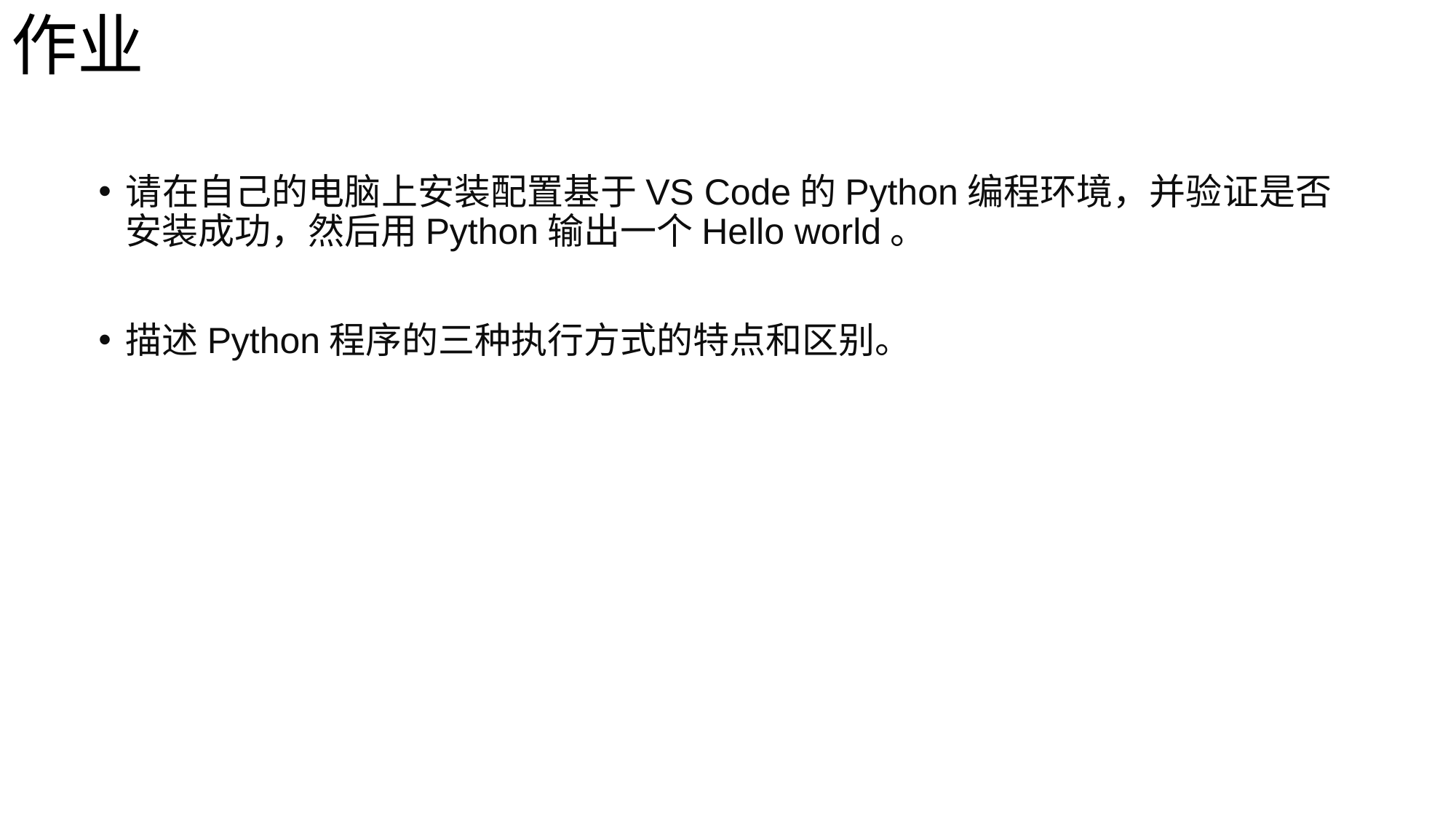

# 作业
请在自己的电脑上安装配置基于VS Code的Python编程环境，并验证是否安装成功，然后用Python输出一个Hello world。

描述Python程序的三种执行方式的特点和区别。